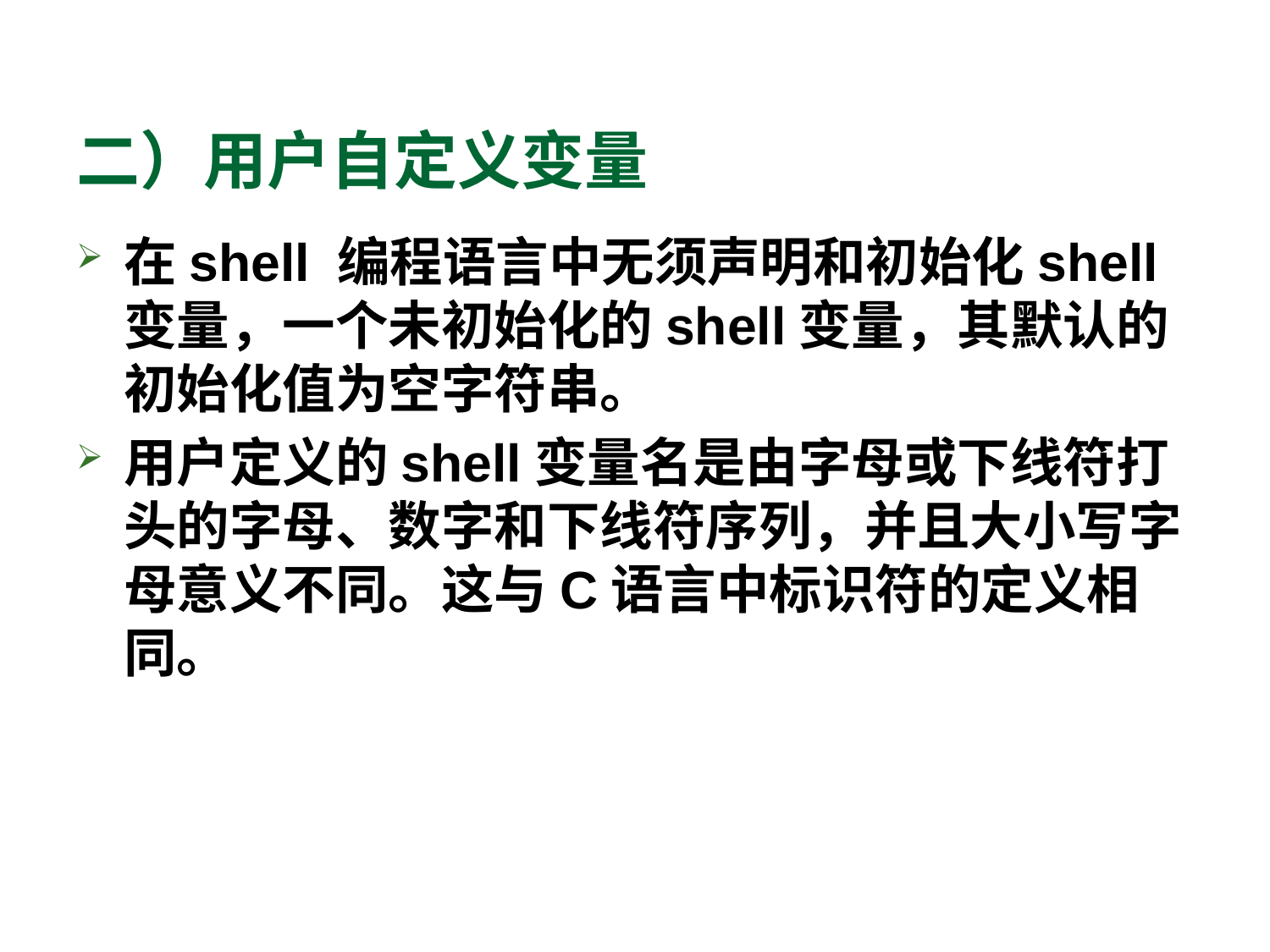

# 二）用户自定义变量
在shell 编程语言中无须声明和初始化shell变量，一个未初始化的shell变量，其默认的初始化值为空字符串。
用户定义的shell变量名是由字母或下线符打头的字母、数字和下线符序列，并且大小写字母意义不同。这与C语言中标识符的定义相同。